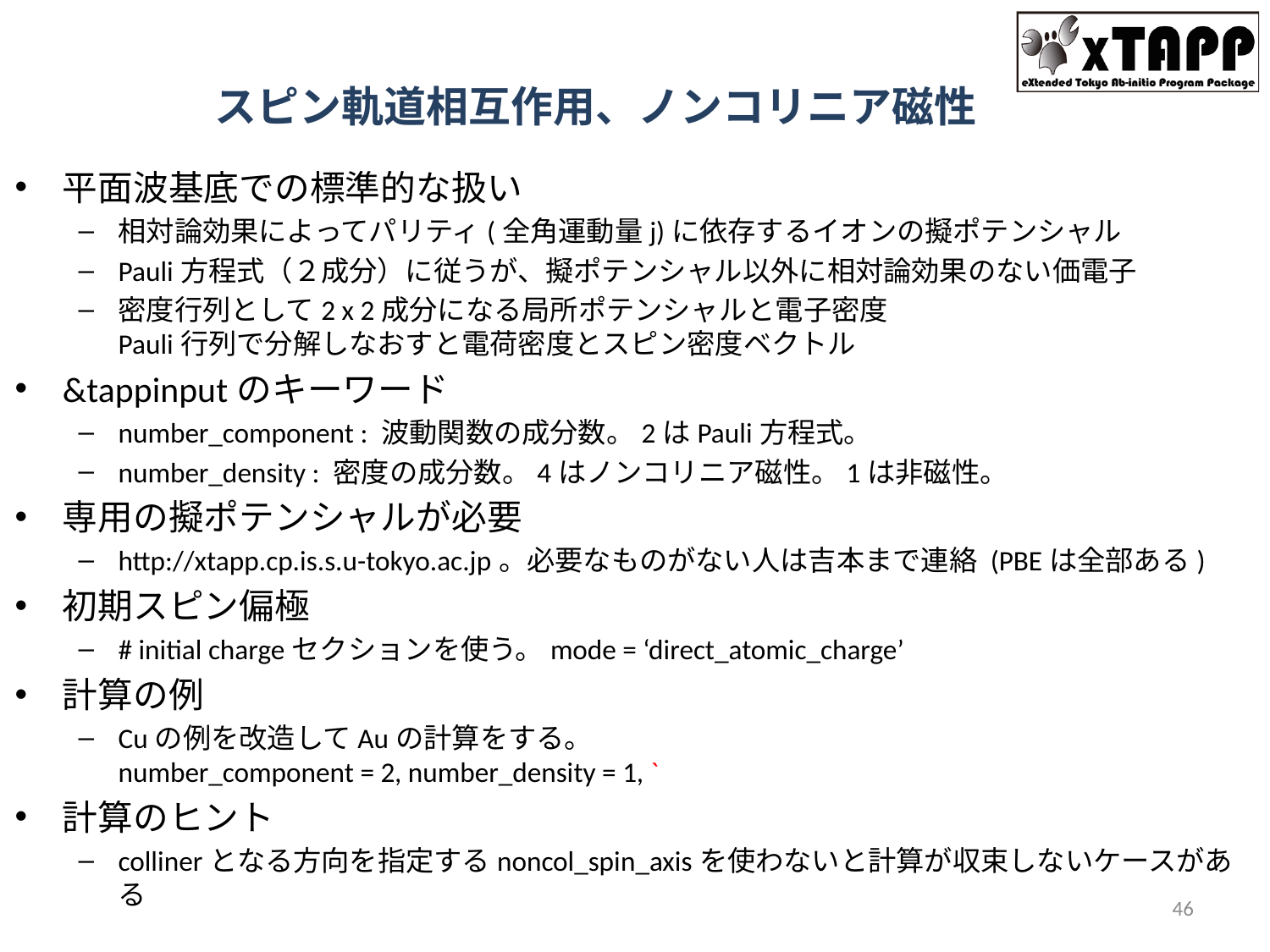

# スピン軌道相互作用、ノンコリニア磁性
平面波基底での標準的な扱い
相対論効果によってパリティ(全角運動量j)に依存するイオンの擬ポテンシャル
Pauli方程式（２成分）に従うが、擬ポテンシャル以外に相対論効果のない価電子
密度行列として2 x 2成分になる局所ポテンシャルと電子密度
Pauli行列で分解しなおすと電荷密度とスピン密度ベクトル
&tappinputのキーワード
number_component : 波動関数の成分数。2はPauli方程式。
number_density : 密度の成分数。4はノンコリニア磁性。1は非磁性。
専用の擬ポテンシャルが必要
http://xtapp.cp.is.s.u-tokyo.ac.jp。必要なものがない人は吉本まで連絡 (PBEは全部ある)
初期スピン偏極
# initial chargeセクションを使う。mode = ‘direct_atomic_charge’
計算の例
Cuの例を改造してAuの計算をする。
number_component = 2, number_density = 1, `
計算のヒント
collinerとなる方向を指定するnoncol_spin_axisを使わないと計算が収束しないケースがある
46